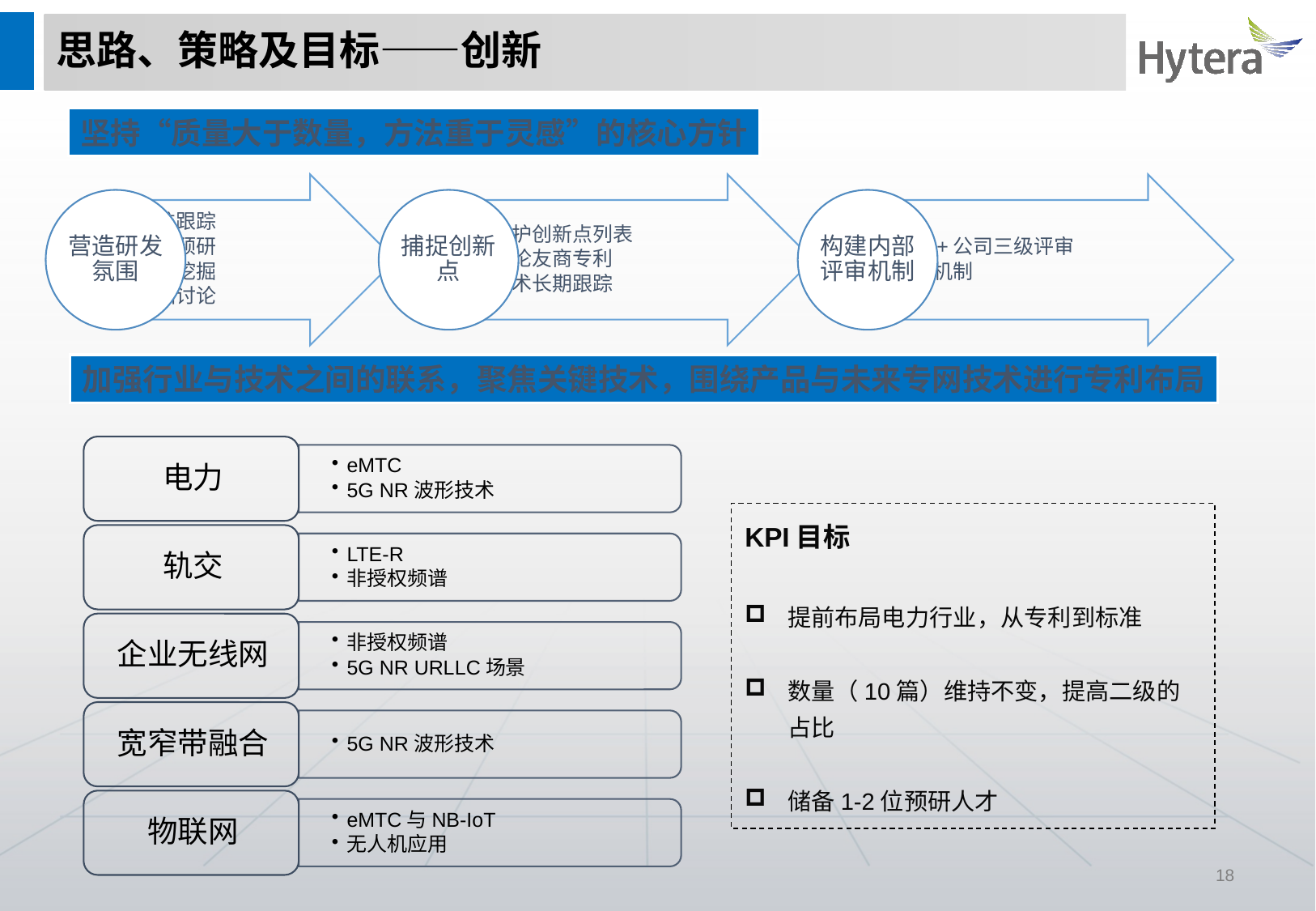

# 思路、策略及目标——创新
标准跟踪
技术预研
需求挖掘
培训讨论
营造研发氛围
持续维护创新点列表
定期讨论友商专利
关键技术长期跟踪
捕捉创新点
L1+部门+公司三级评审
完善评审机制
构建内部评审机制
坚持“质量大于数量，方法重于灵感”的核心方针
加强行业与技术之间的联系，聚焦关键技术，围绕产品与未来专网技术进行专利布局
eMTC
5G NR波形技术
电力
LTE-R
非授权频谱
轨交
非授权频谱
5G NR URLLC场景
企业无线网
5G NR波形技术
宽窄带融合
eMTC与NB-IoT
无人机应用
物联网
KPI目标

提前布局电力行业，从专利到标准

数量（10篇）维持不变，提高二级的占比

储备1-2位预研人才